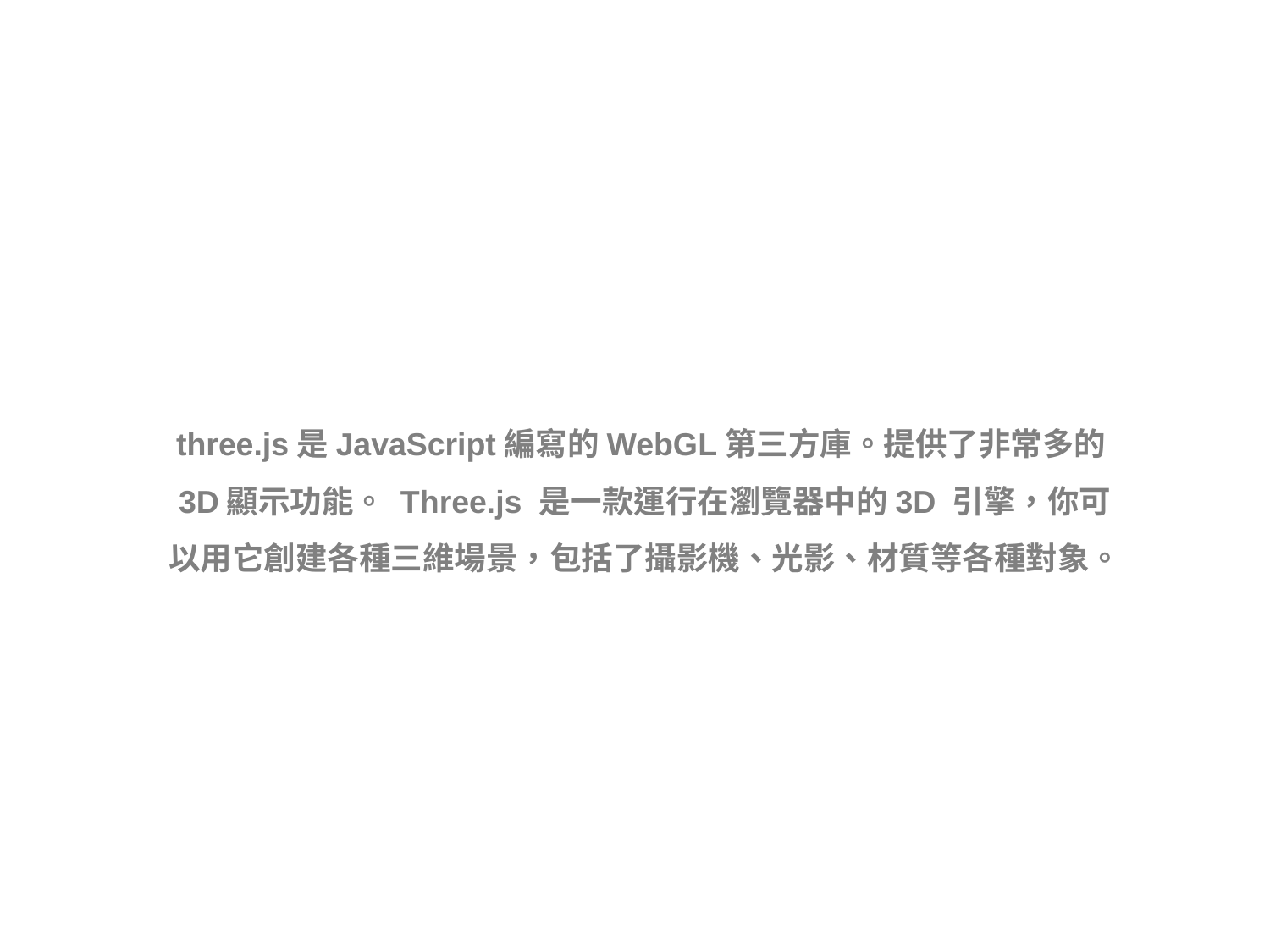

three.js是JavaScript編寫的WebGL第三方庫。提供了非常多的3D顯示功能。 Three.js 是一款運行在瀏覽器中的3D 引擎，你可以用它創建各種三維場景，包括了攝影機、光影、材質等各種對象。